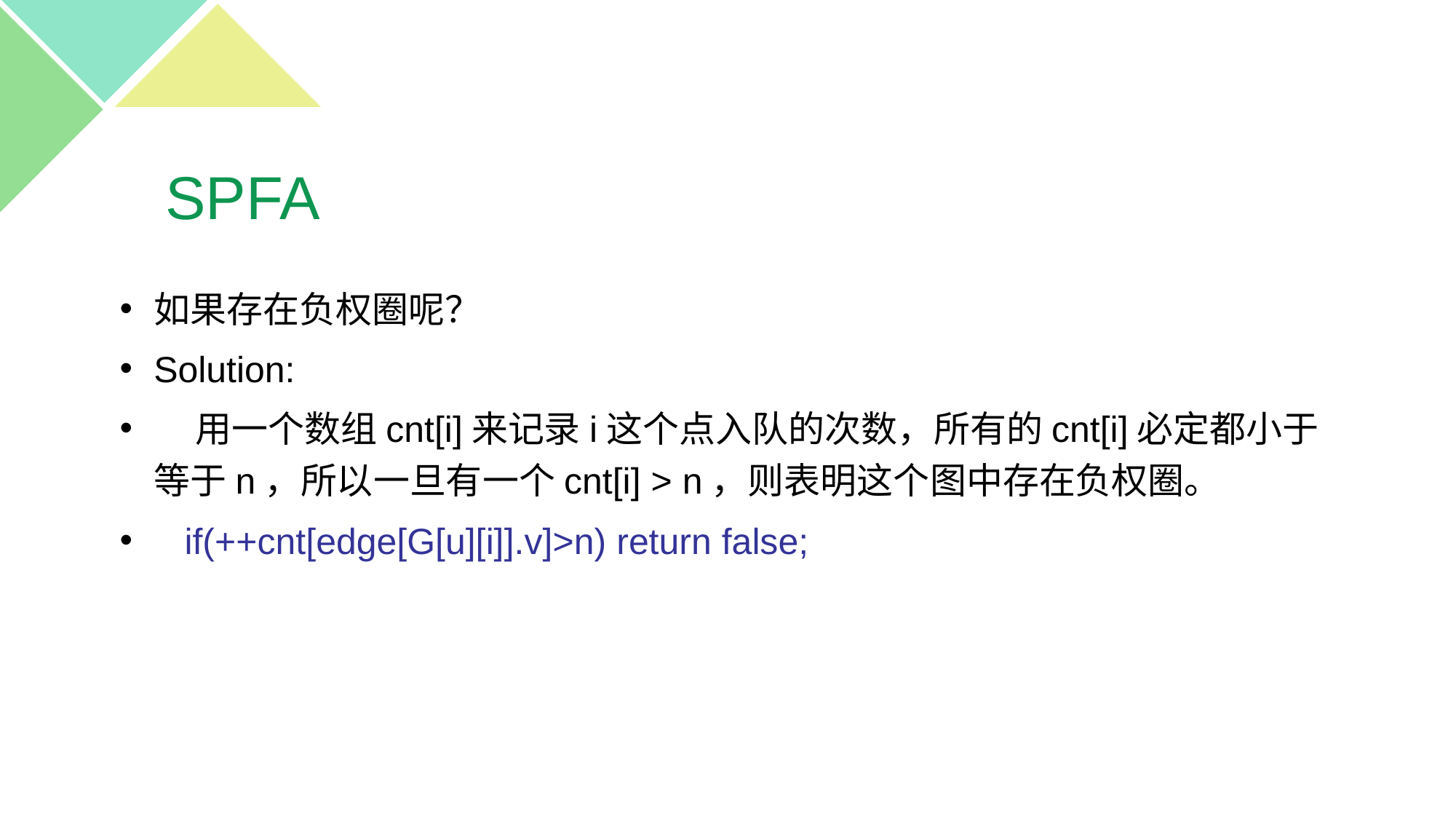

# SPFA
如果存在负权圈呢？
Solution:
    用一个数组cnt[i]来记录i这个点入队的次数，所有的cnt[i]必定都小于等于n，所以一旦有一个cnt[i] > n，则表明这个图中存在负权圈。
   if(++cnt[edge[G[u][i]].v]>n) return false;